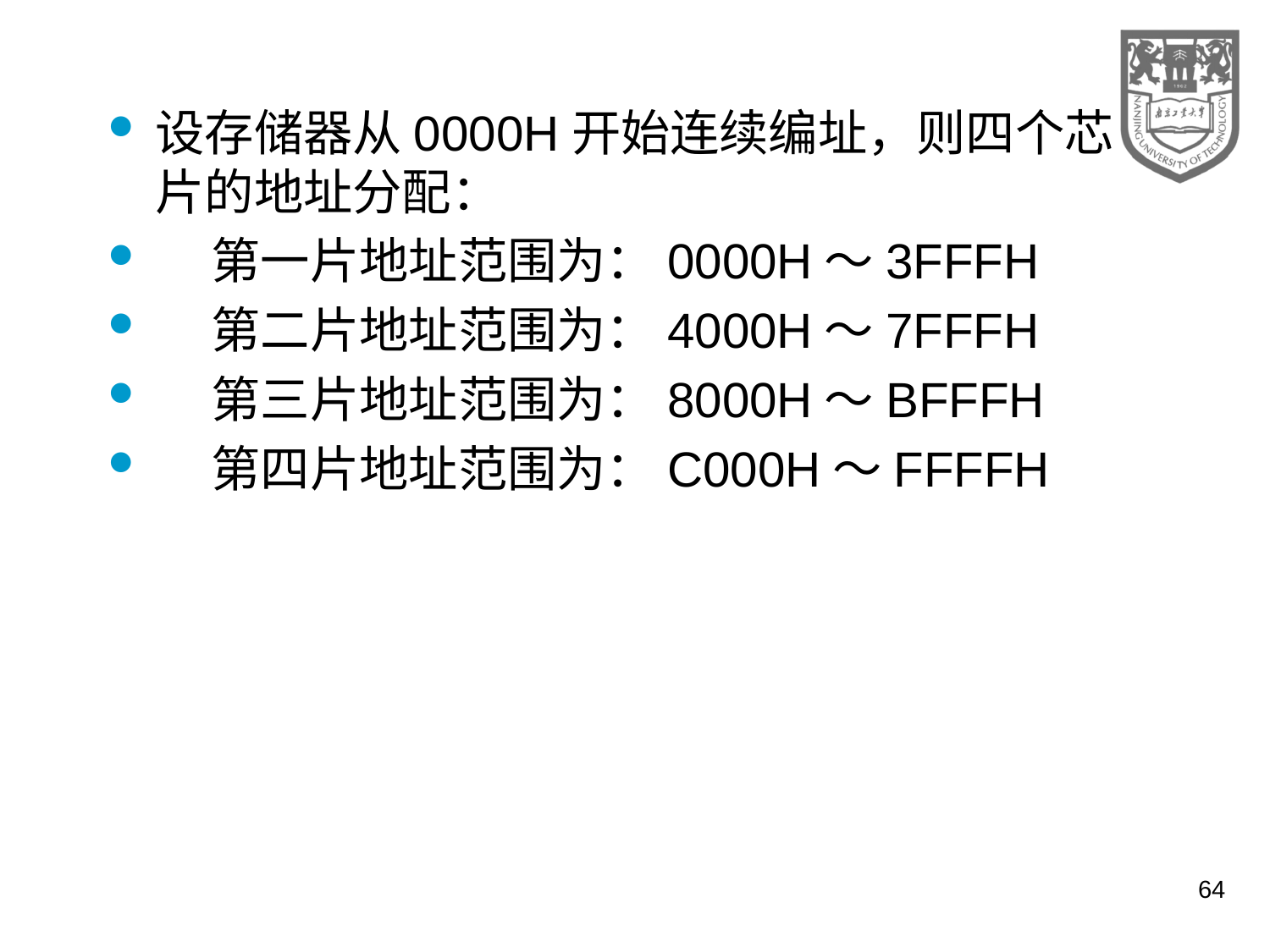

设存储器从0000H开始连续编址，则四个芯片的地址分配：
    第一片地址范围为：0000H～3FFFH
    第二片地址范围为：4000H～7FFFH
    第三片地址范围为：8000H～BFFFH
    第四片地址范围为：C000H～FFFFH
64